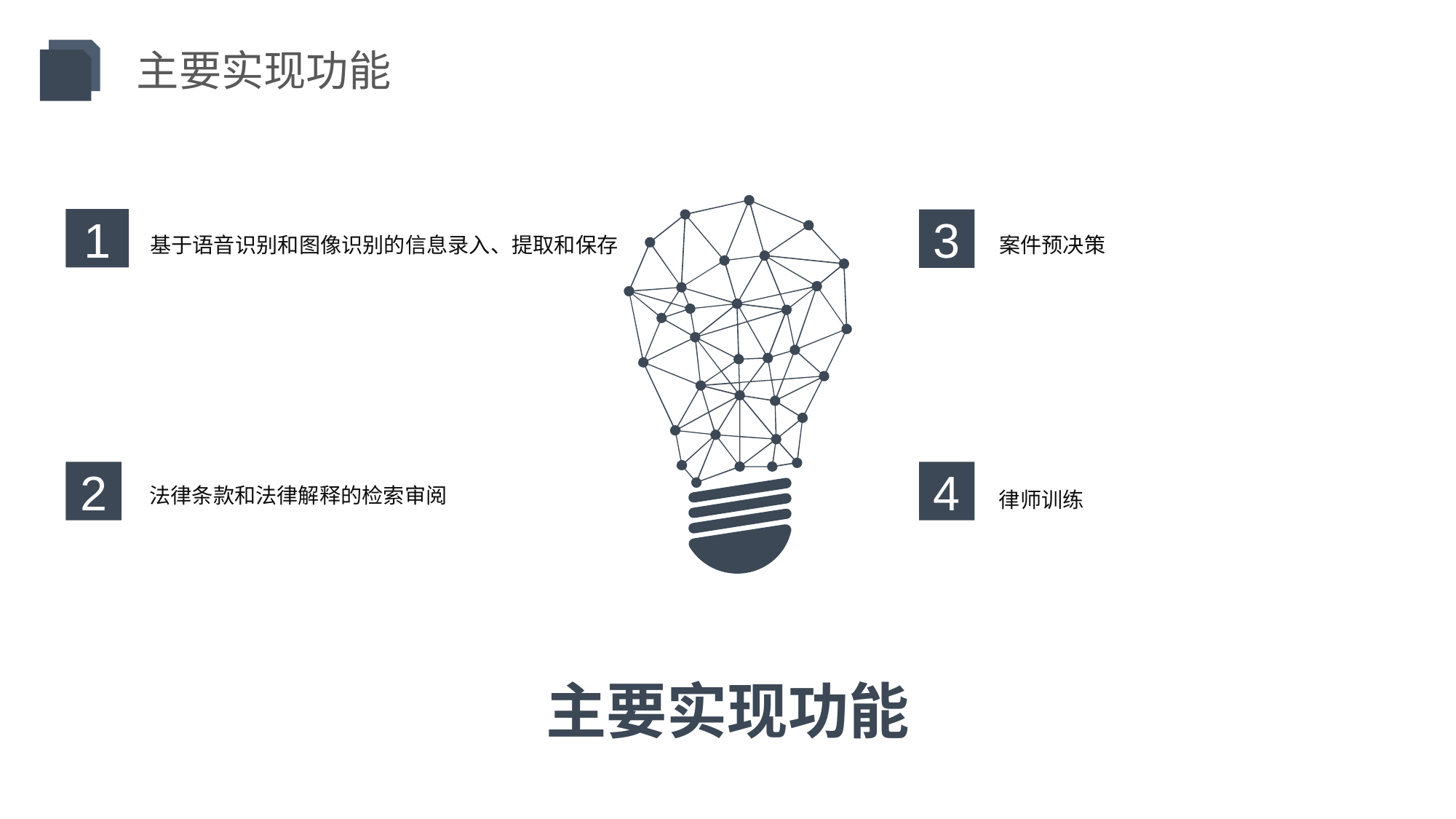

主要实现功能

1
3
基于语音识别和图像识别的信息录入、提取和保存
案件预决策
2
4
法律条款和法律解释的检索审阅
律师训练
主要实现功能